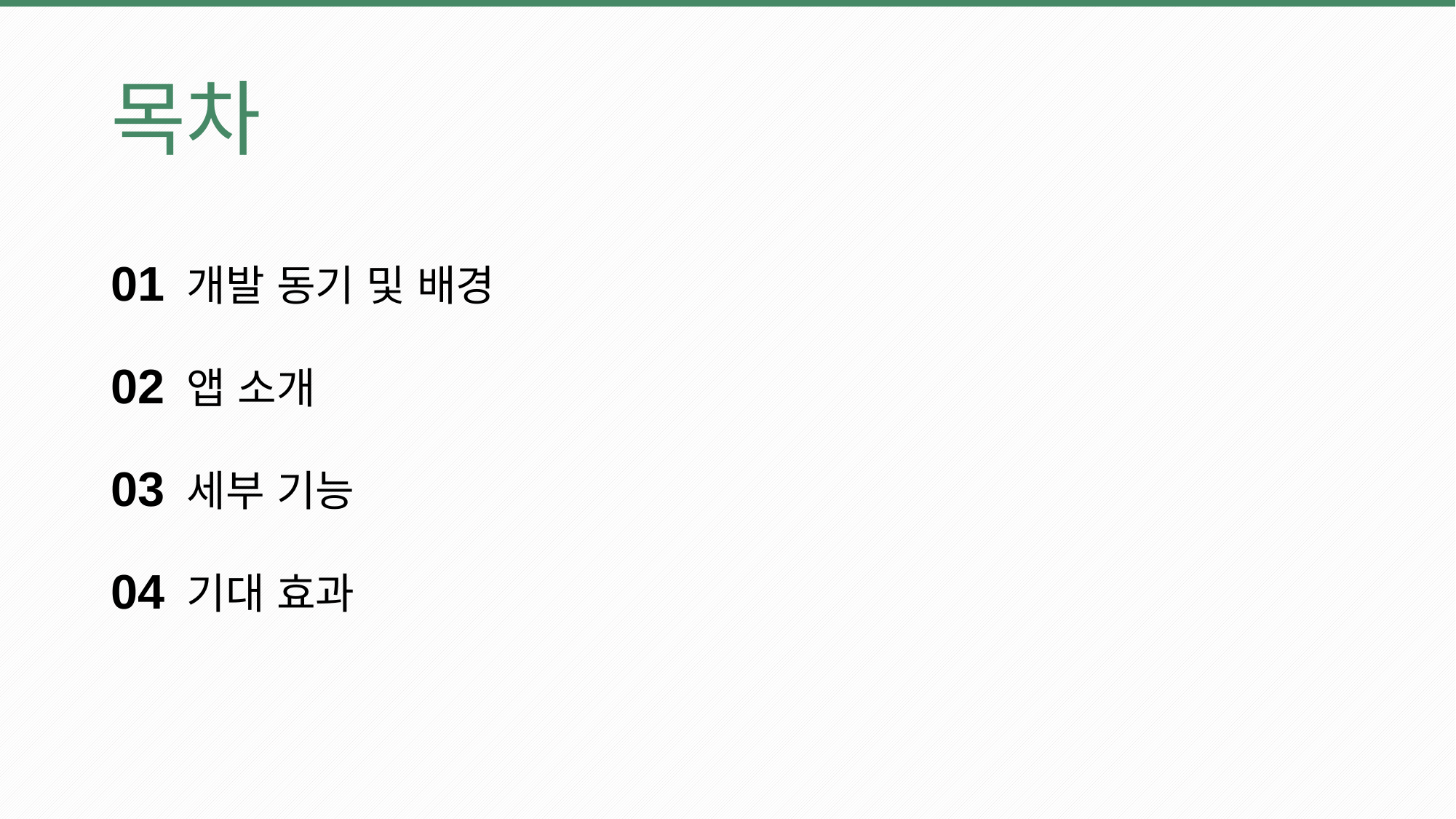

# 목차
01 개발 동기 및 배경
02 앱 소개
03 세부 기능
04 기대 효과